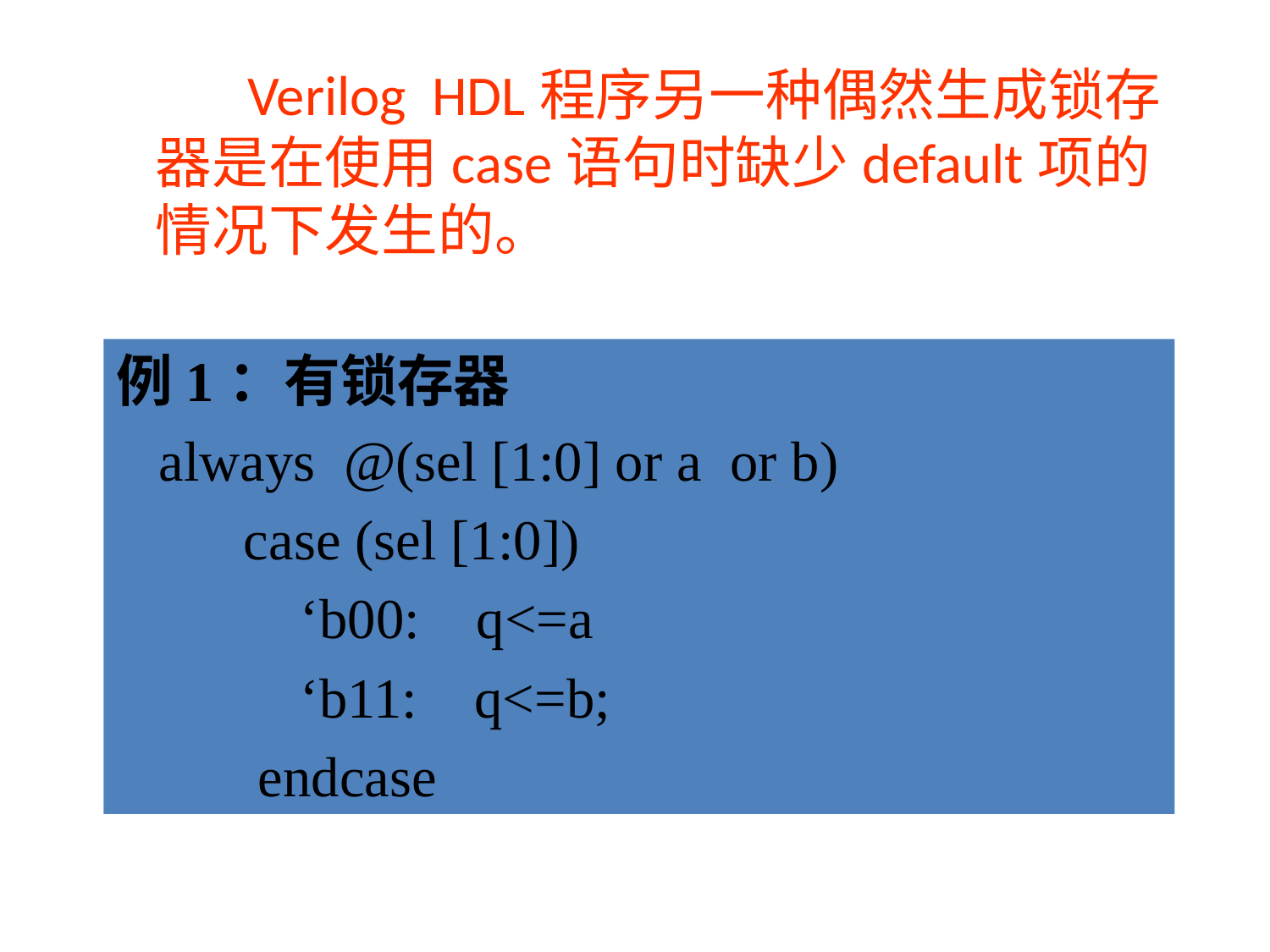

Verilog  HDL程序另一种偶然生成锁存器是在使用case语句时缺少default项的情况下发生的。
例1：有锁存器
   always  @(sel [1:0] or a  or b)
         case (sel [1:0])
             ‘b00:    q<=a
             ‘b11:    q<=b;
          endcase